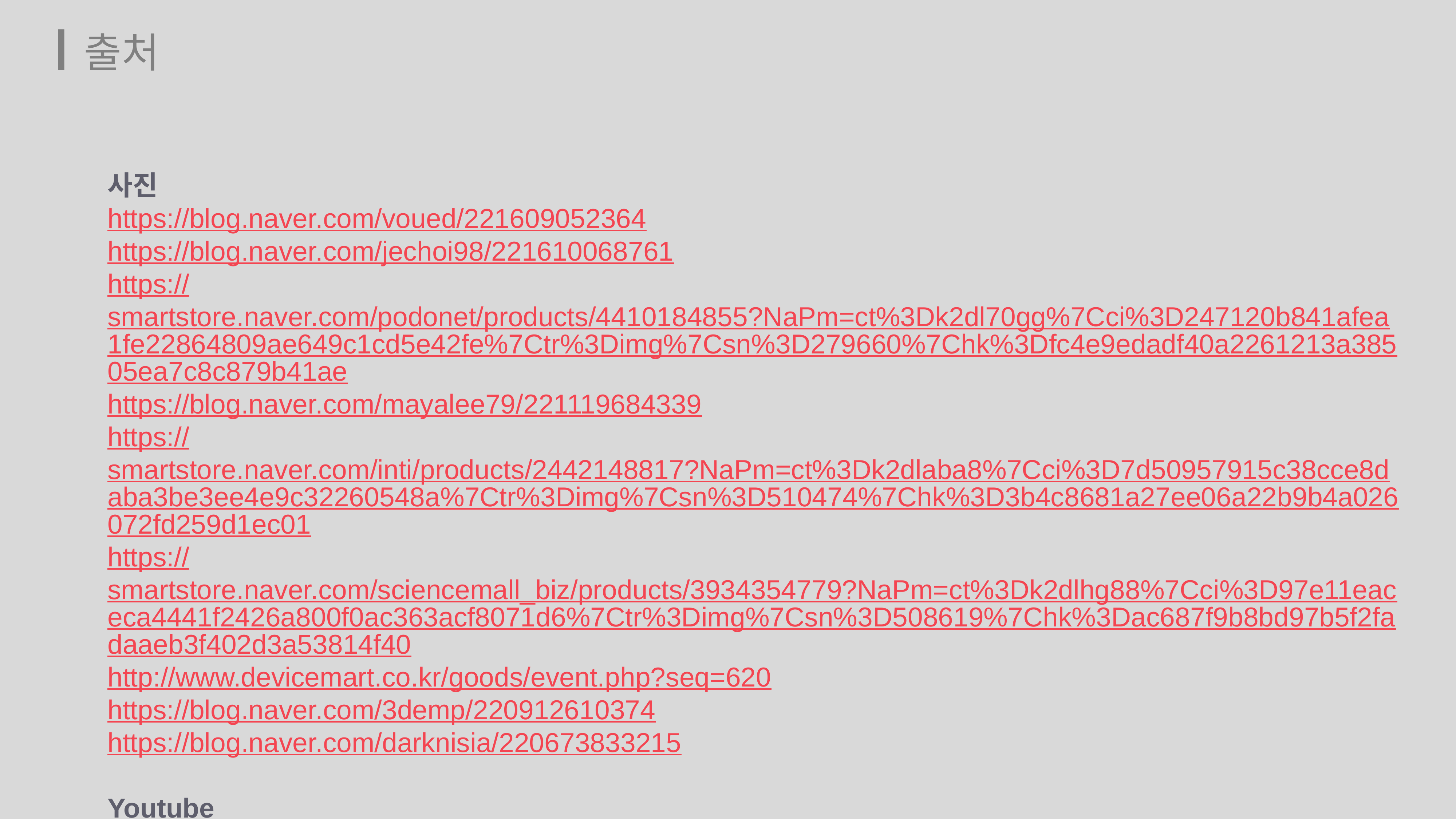

출처

사진
https://blog.naver.com/voued/221609052364
https://blog.naver.com/jechoi98/221610068761
https://smartstore.naver.com/podonet/products/4410184855?NaPm=ct%3Dk2dl70gg%7Cci%3D247120b841afea1fe22864809ae649c1cd5e42fe%7Ctr%3Dimg%7Csn%3D279660%7Chk%3Dfc4e9edadf40a2261213a38505ea7c8c879b41ae
https://blog.naver.com/mayalee79/221119684339
https://smartstore.naver.com/inti/products/2442148817?NaPm=ct%3Dk2dlaba8%7Cci%3D7d50957915c38cce8daba3be3ee4e9c32260548a%7Ctr%3Dimg%7Csn%3D510474%7Chk%3D3b4c8681a27ee06a22b9b4a026072fd259d1ec01
https://smartstore.naver.com/sciencemall_biz/products/3934354779?NaPm=ct%3Dk2dlhg88%7Cci%3D97e11eaceca4441f2426a800f0ac363acf8071d6%7Ctr%3Dimg%7Csn%3D508619%7Chk%3Dac687f9b8bd97b5f2fadaaeb3f402d3a53814f40
http://www.devicemart.co.kr/goods/event.php?seq=620
https://blog.naver.com/3demp/220912610374
https://blog.naver.com/darknisia/220673833215

Youtube
https://youtu.be/_wNtNtOlJQk